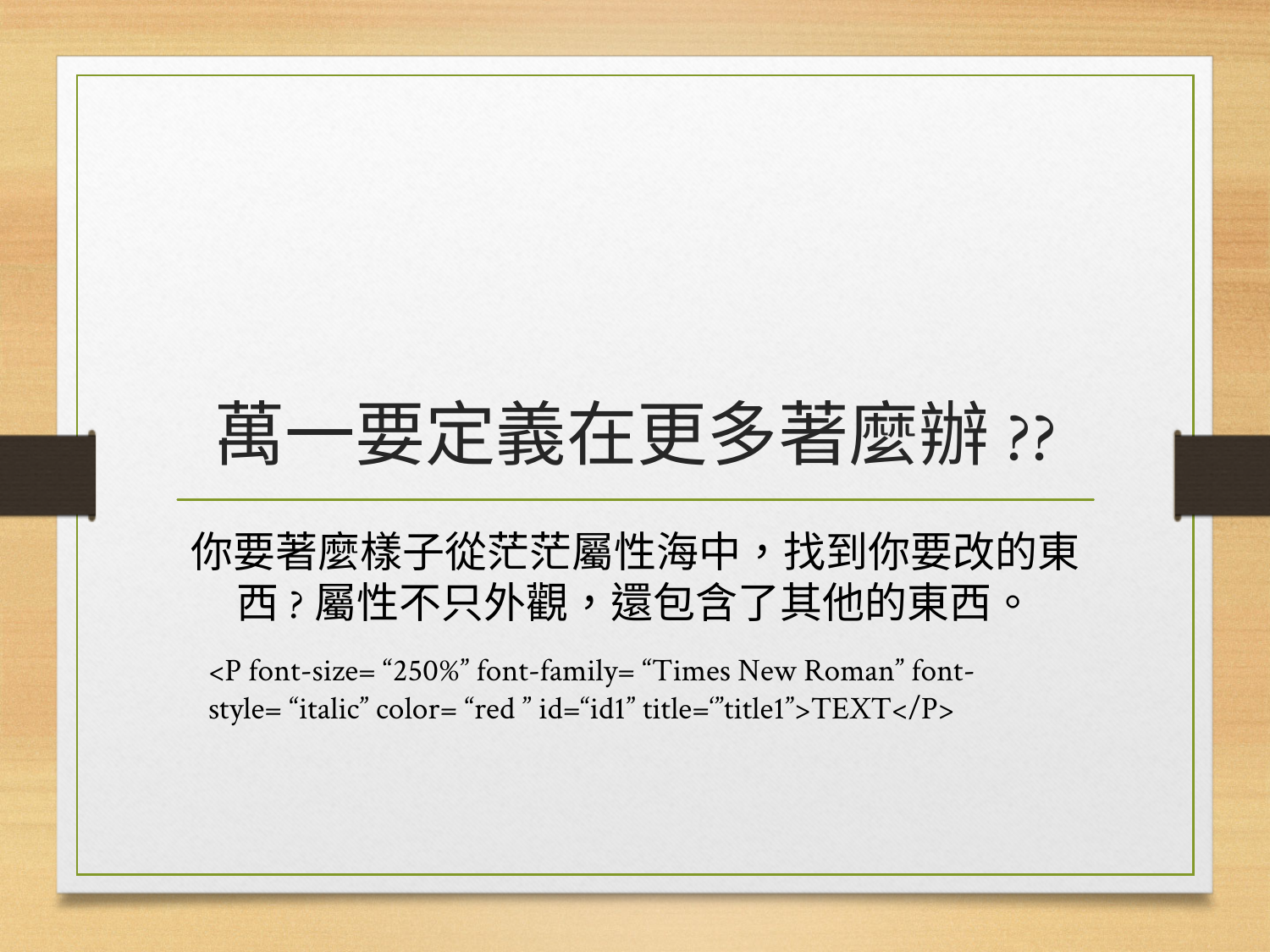

# 萬一要定義在更多著麼辦??
你要著麼樣子從茫茫屬性海中，找到你要改的東西?屬性不只外觀，還包含了其他的東西。
<P font-size= “250%” font-family= “Times New Roman” font-style= “italic” color= “red ” id=“id1” title=‘”title1”>TEXT</P>